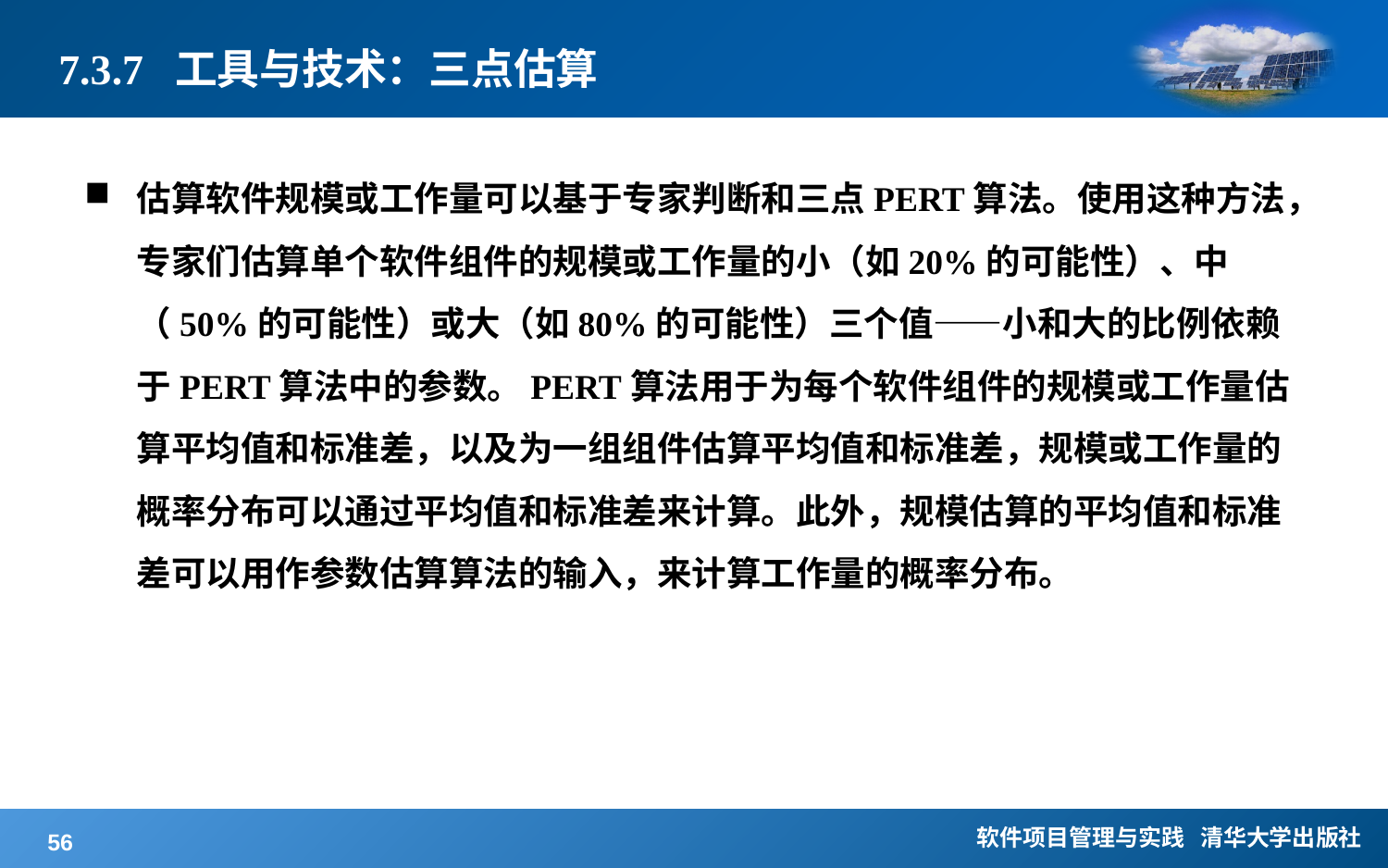

# 7.3.7  工具与技术：三点估算
估算软件规模或工作量可以基于专家判断和三点PERT算法。使用这种方法，专家们估算单个软件组件的规模或工作量的小（如20%的可能性）、中（50%的可能性）或大（如80%的可能性）三个值――小和大的比例依赖于PERT算法中的参数。PERT算法用于为每个软件组件的规模或工作量估算平均值和标准差，以及为一组组件估算平均值和标准差，规模或工作量的概率分布可以通过平均值和标准差来计算。此外，规模估算的平均值和标准差可以用作参数估算算法的输入，来计算工作量的概率分布。